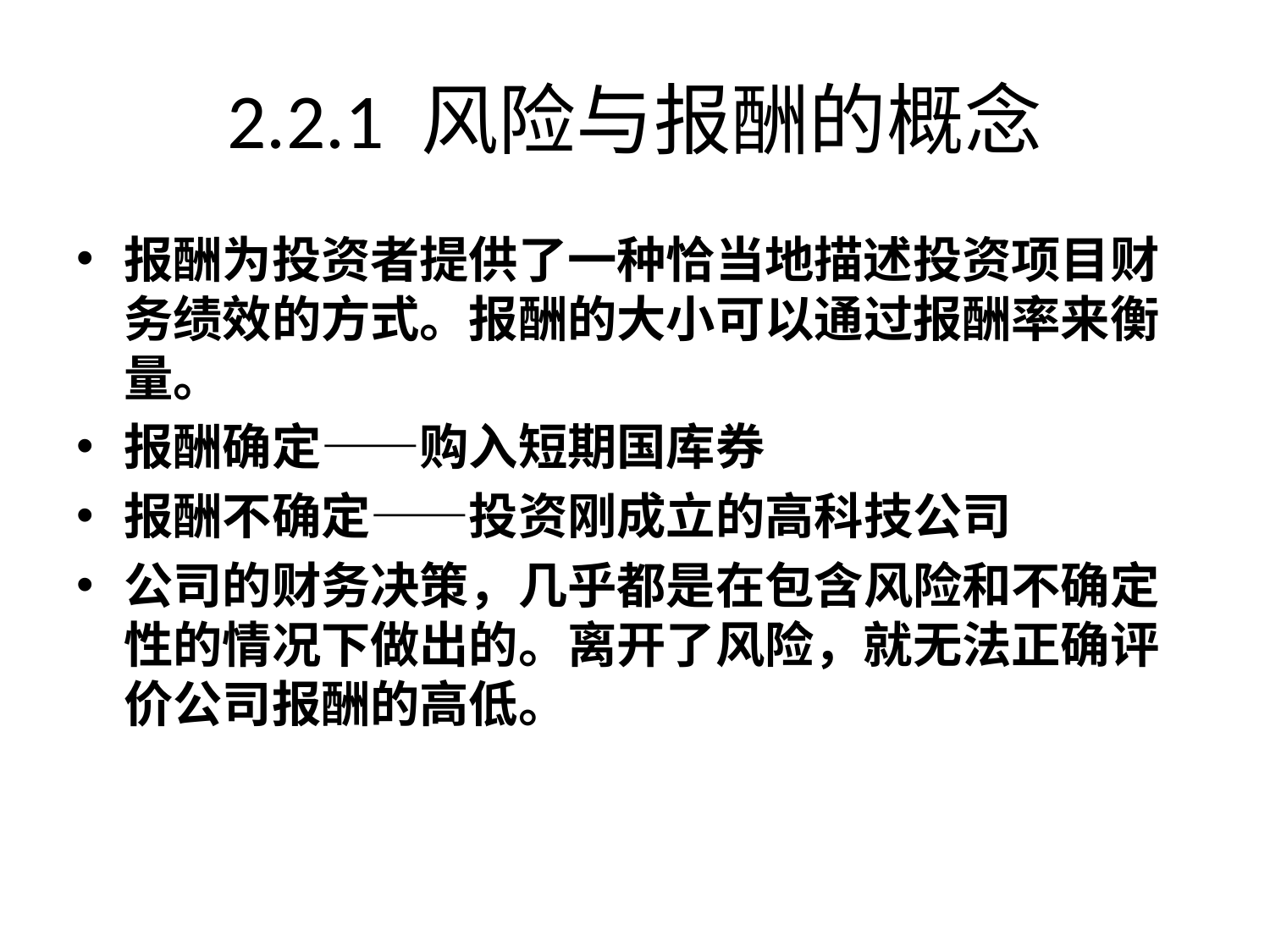

# 2.2.1 风险与报酬的概念
报酬为投资者提供了一种恰当地描述投资项目财务绩效的方式。报酬的大小可以通过报酬率来衡量。
报酬确定——购入短期国库券
报酬不确定——投资刚成立的高科技公司
公司的财务决策，几乎都是在包含风险和不确定性的情况下做出的。离开了风险，就无法正确评价公司报酬的高低。